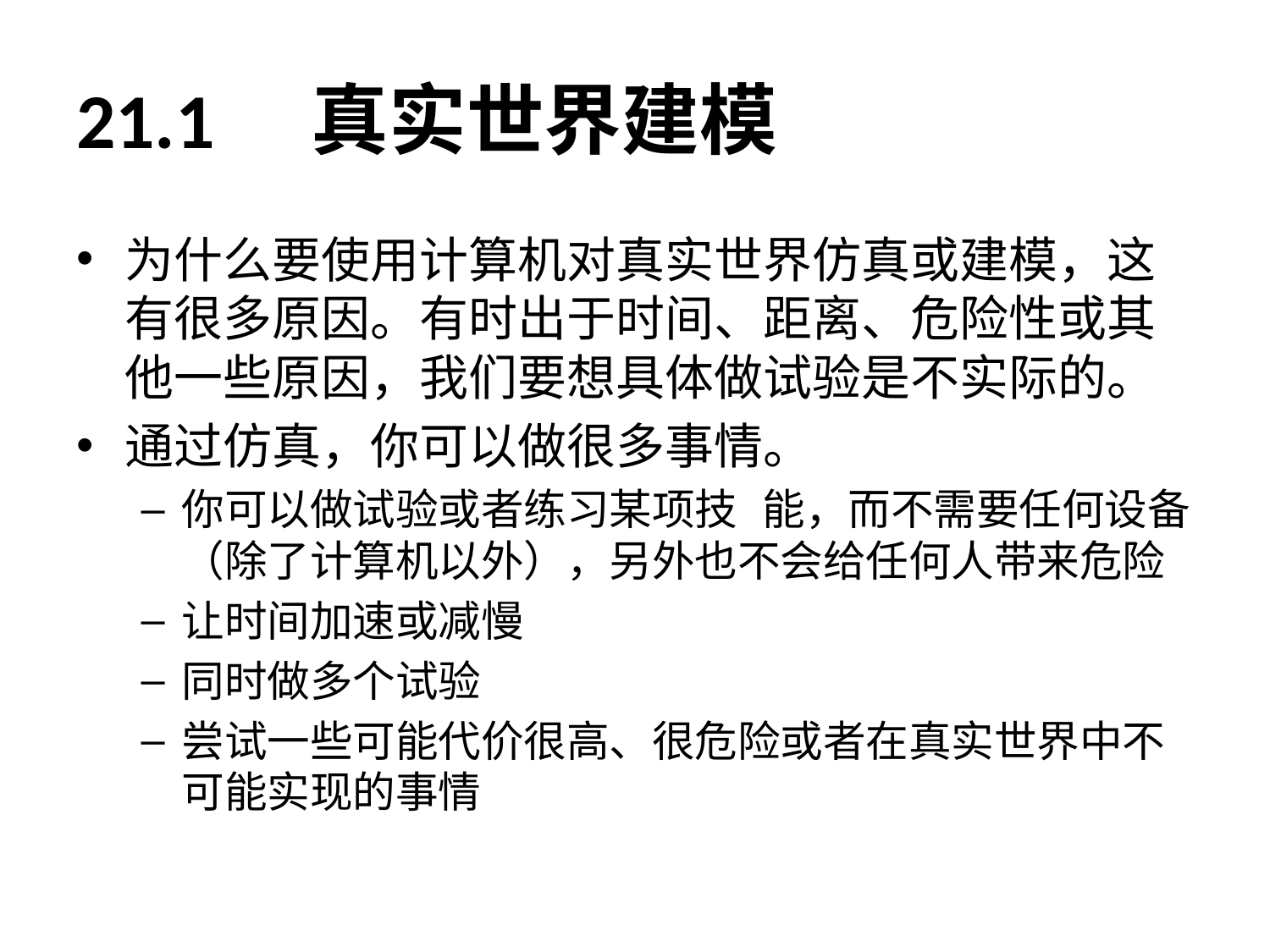

# 21.1　真实世界建模
为什么要使用计算机对真实世界仿真或建模，这有很多原因。有时出于时间、距离、危险性或其他一些原因，我们要想具体做试验是不实际的。
通过仿真，你可以做很多事情。
你可以做试验或者练习某项技 能，而不需要任何设备（除了计算机以外），另外也不会给任何人带来危险
让时间加速或减慢
同时做多个试验
尝试一些可能代价很高、很危险或者在真实世界中不可能实现的事情